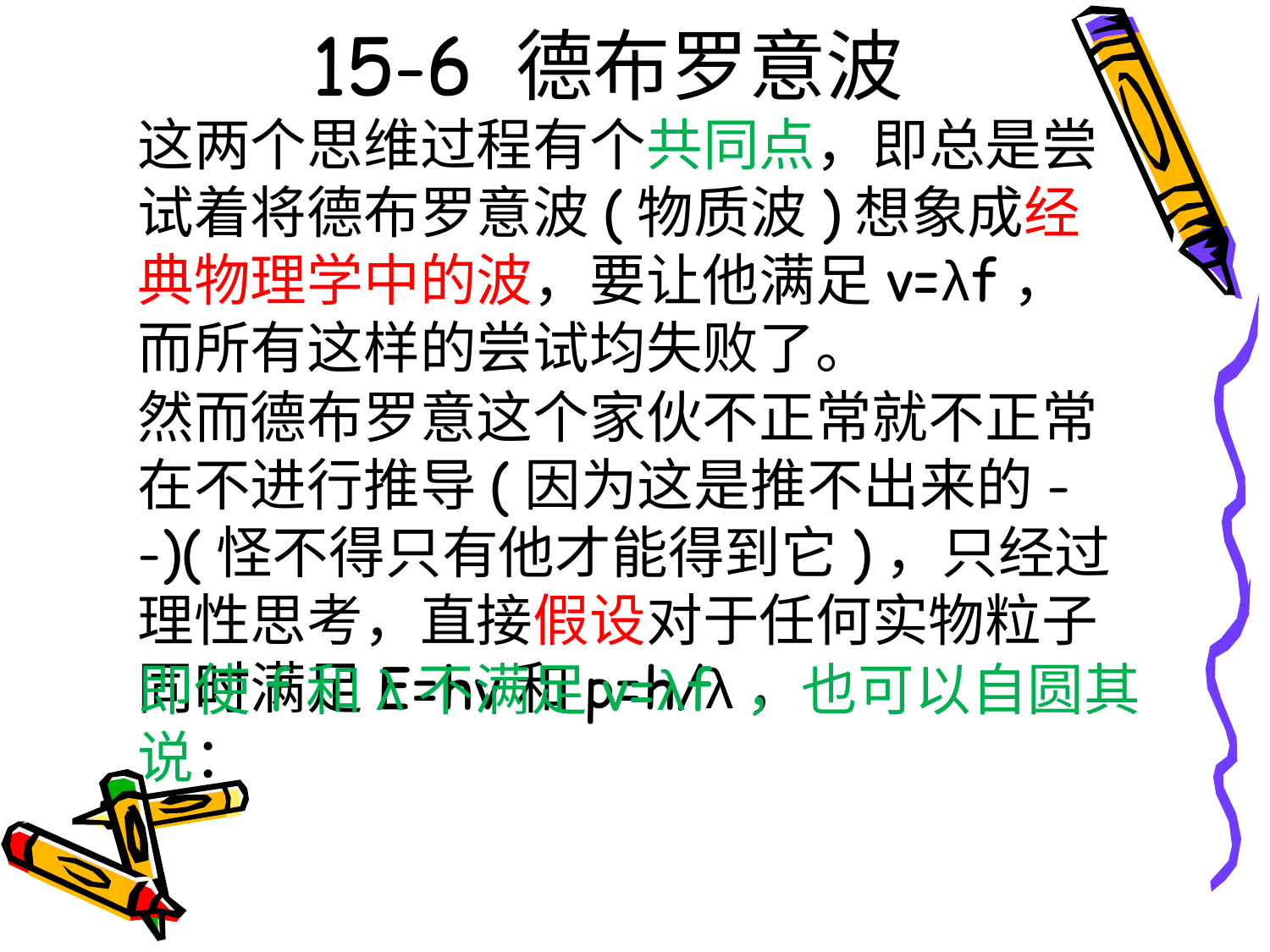

15-6 德布罗意波
这两个思维过程有个共同点，即总是尝试着将德布罗意波(物质波)想象成经典物理学中的波，要让他满足v=λf，而所有这样的尝试均失败了。
然而德布罗意这个家伙不正常就不正常在不进行推导(因为这是推不出来的- -)(怪不得只有他才能得到它)，只经过理性思考，直接假设对于任何实物粒子同时满足E=hv和p=h/λ，
即使f和λ不满足v=λf ，也可以自圆其说：